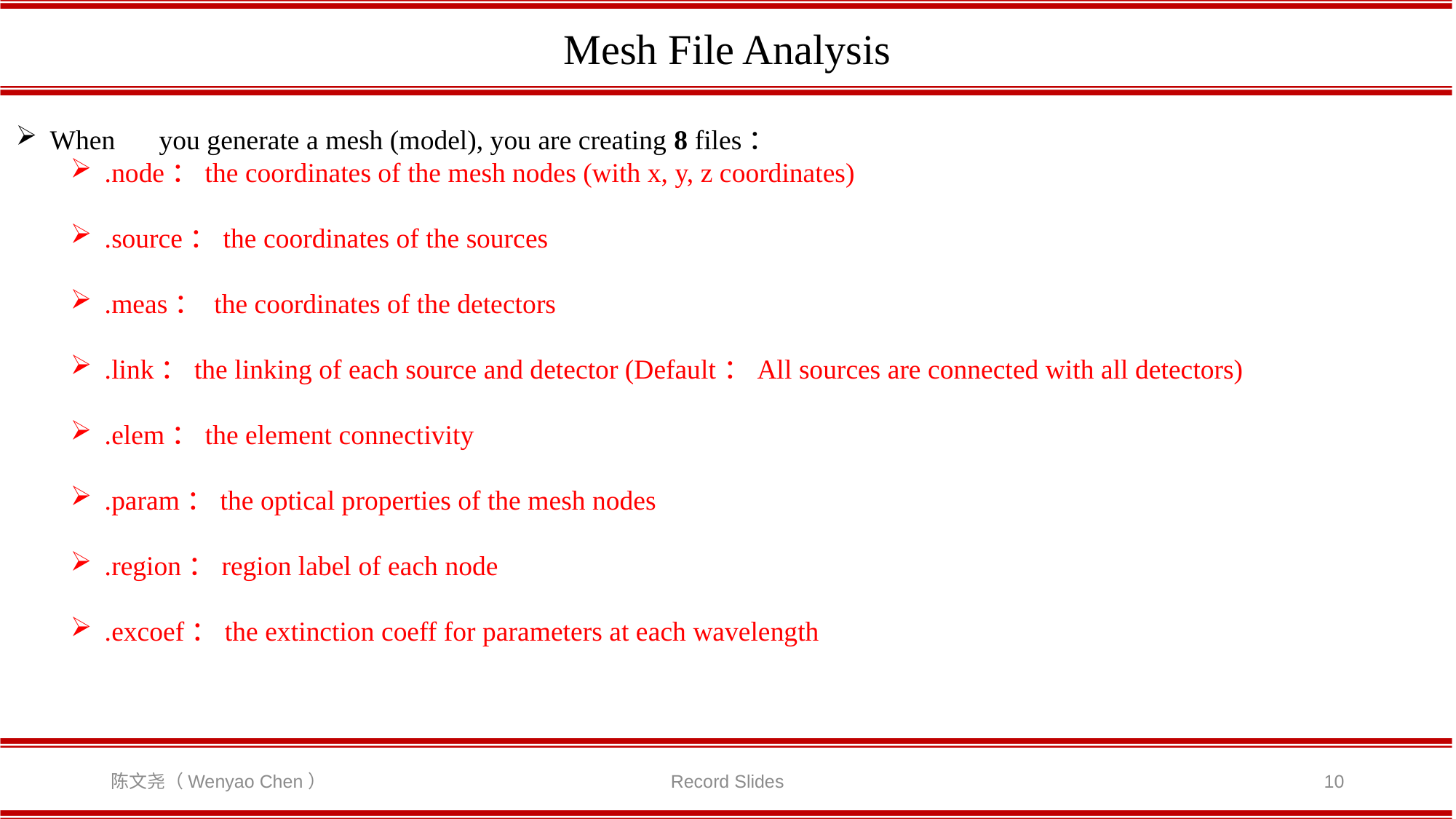

Mesh File Analysis
When	you generate a mesh (model), you are creating 8 files：
.node：the coordinates of the mesh nodes (with x, y, z coordinates)

.source：the coordinates of the sources

.meas： the coordinates of the detectors

.link：the linking of each source and detector (Default：All sources are connected with all detectors)

.elem：the element connectivity

.param：the optical properties of the mesh nodes

.region：region label of each node

.excoef：the extinction coeff for parameters at each wavelength
陈文尧（Wenyao Chen）
Record Slides
10